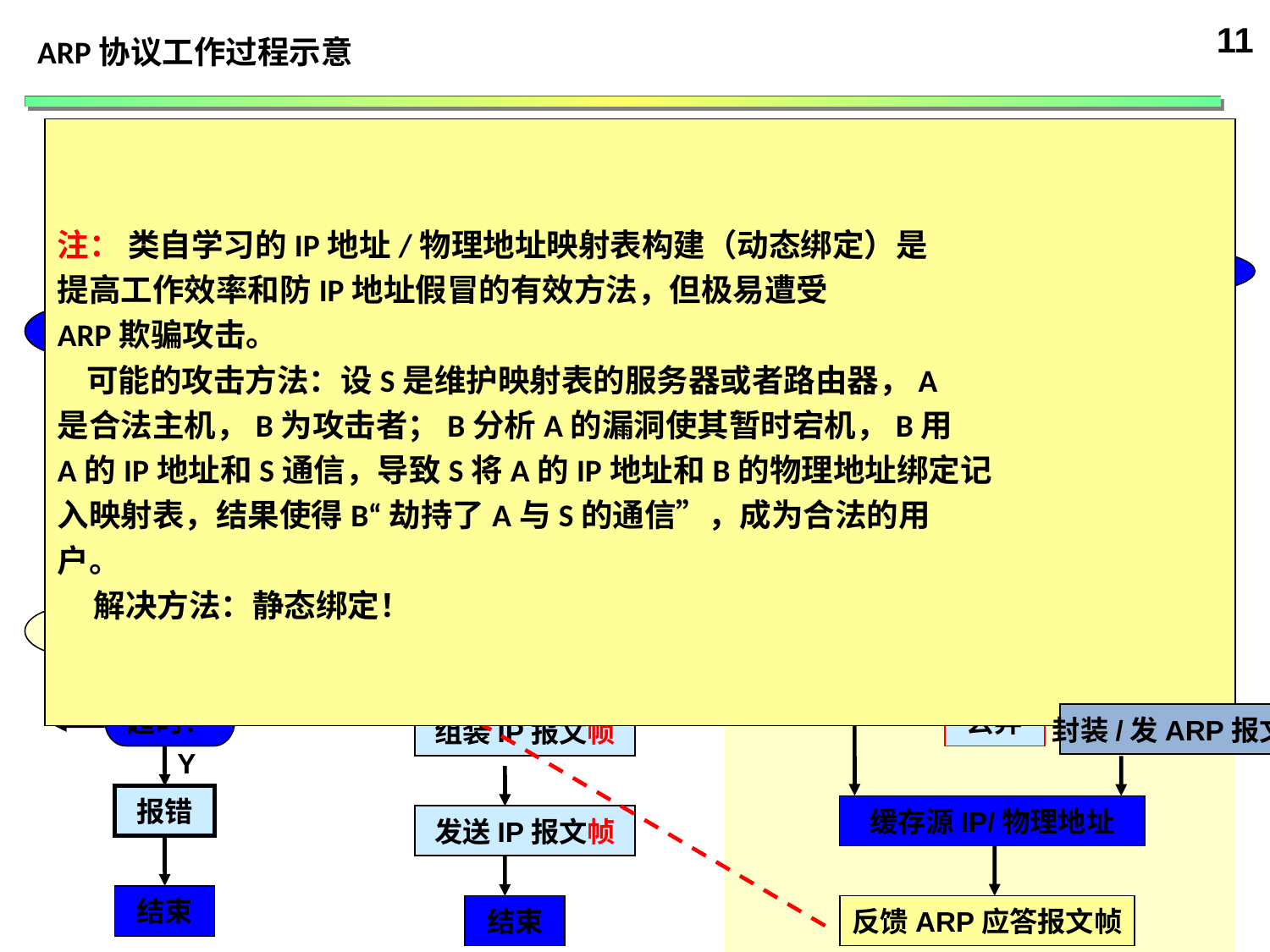

11
ARP协议工作过程示意

注： 类自学习的IP地址/物理地址映射表构建（动态绑定）是
提高工作效率和防IP地址假冒的有效方法，但极易遭受
ARP欺骗攻击。
   可能的攻击方法：设S是维护映射表的服务器或者路由器，A
是合法主机，B为攻击者；B分析A的漏洞使其暂时宕机，B用
A的IP地址和S通信，导致S将A的IP地址和B的物理地址绑定记
入映射表，结果使得B“劫持了A与S的通信”，成为合法的用
户。
    解决方法：静态绑定！
假设A发送IP报文
IP地址
硬件地址

……
……
B
C
A
形成IP报文

子网1
子网2
子网3
R
R

缓存过物理宿地址？
子网地址
端口

Y
N

……
……
组装ARP请求帧

收到ARP请求帧
广播ARP请求帧

路由器
结点

Y
宿IP地址匹配？
宿属原子网？
等到ARP应答帧？
缓存宿IP/物理地址

Y

N

N

Y

N
超时？
丢弃
封装/发ARP报文
组装IP报文帧

Y

报错
缓存源IP/物理地址
发送IP报文帧

结束
结束
反馈ARP应答报文帧